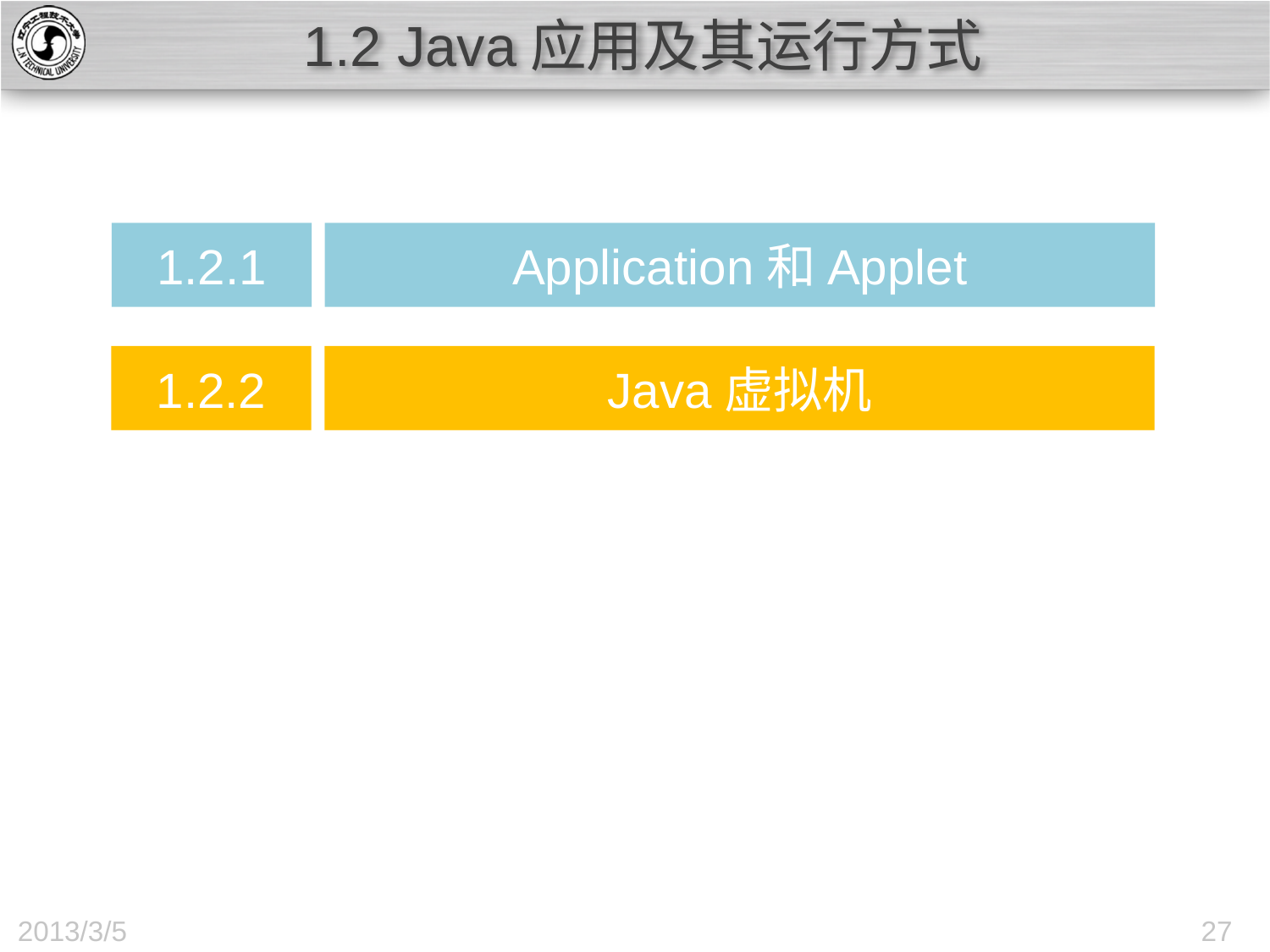

# 1.2 Java应用及其运行方式
1.2.1
Application和Applet
1.2.2
Java虚拟机
2013/3/5
27